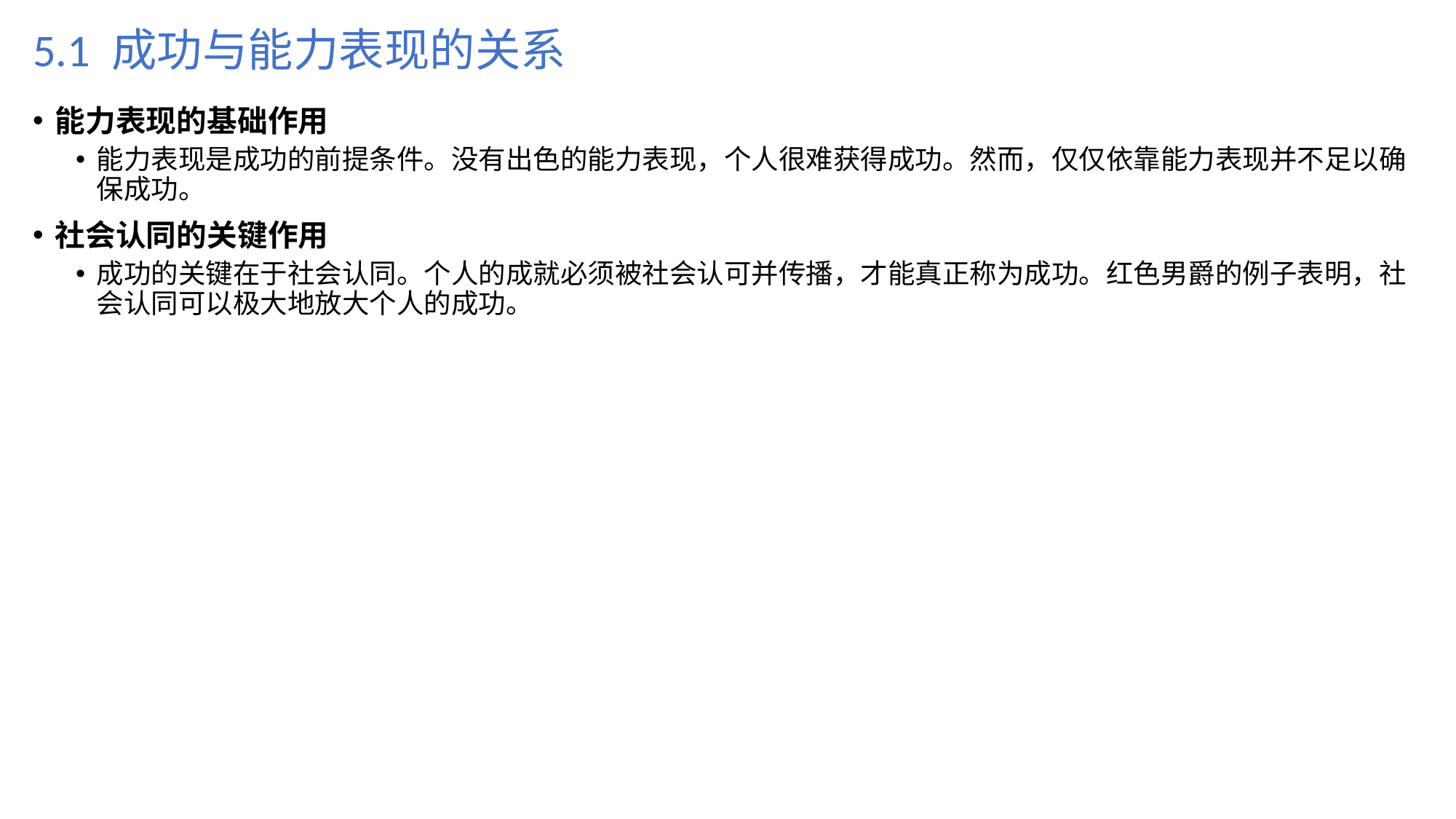

# 5.1 成功与能力表现的关系
能力表现的基础作用
能力表现是成功的前提条件。没有出色的能力表现，个人很难获得成功。然而，仅仅依靠能力表现并不足以确保成功。
社会认同的关键作用
成功的关键在于社会认同。个人的成就必须被社会认可并传播，才能真正称为成功。红色男爵的例子表明，社会认同可以极大地放大个人的成功。